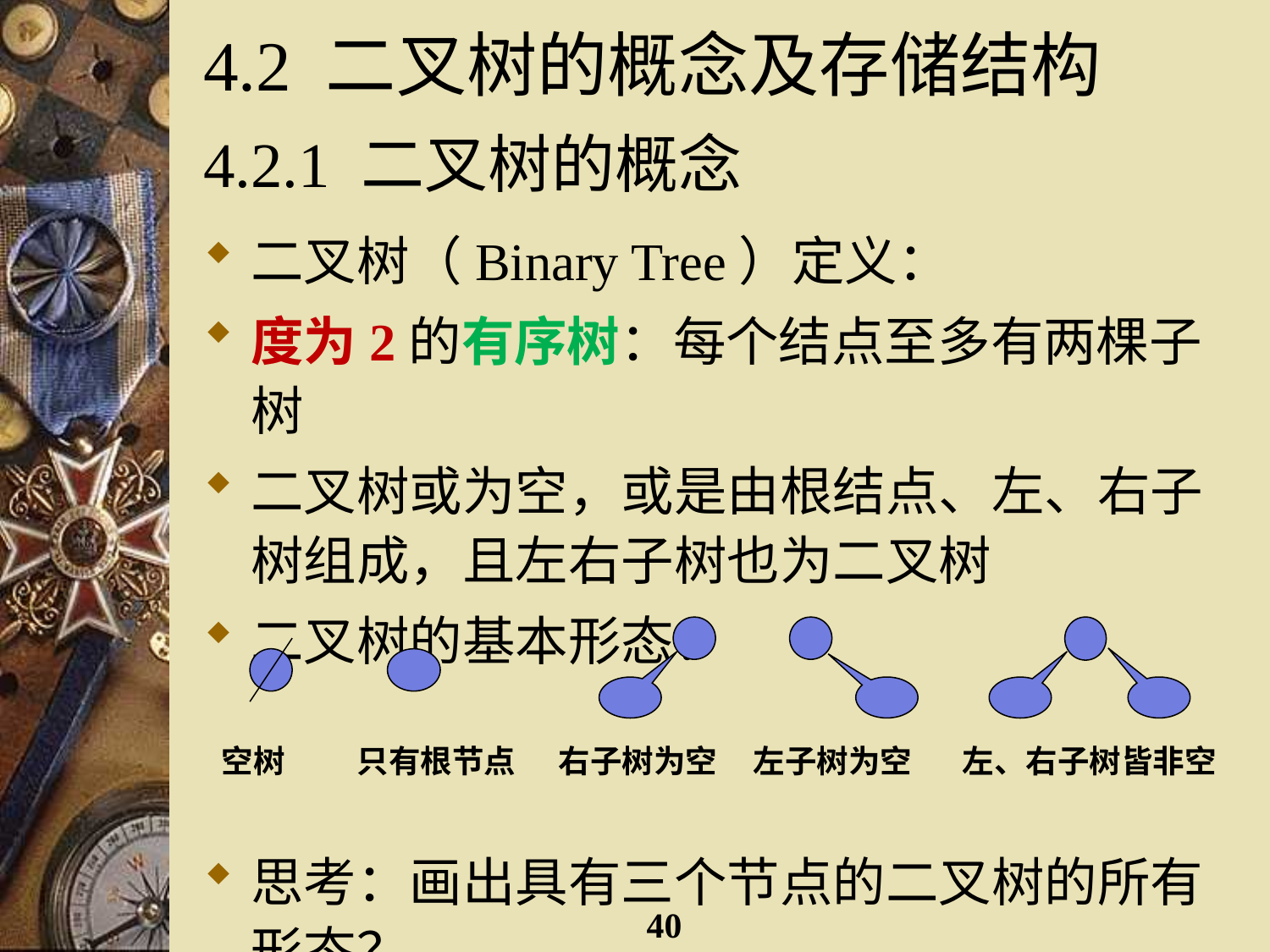

# 4.2 二叉树的概念及存储结构 4.2.1 二叉树的概念
二叉树（Binary Tree）定义：
度为2的有序树：每个结点至多有两棵子树
二叉树或为空，或是由根结点、左、右子树组成，且左右子树也为二叉树
二叉树的基本形态：

思考：画出具有三个节点的二叉树的所有形态？

   空树          只有根节点      右子树为空     左子树为空       左、右子树皆非空